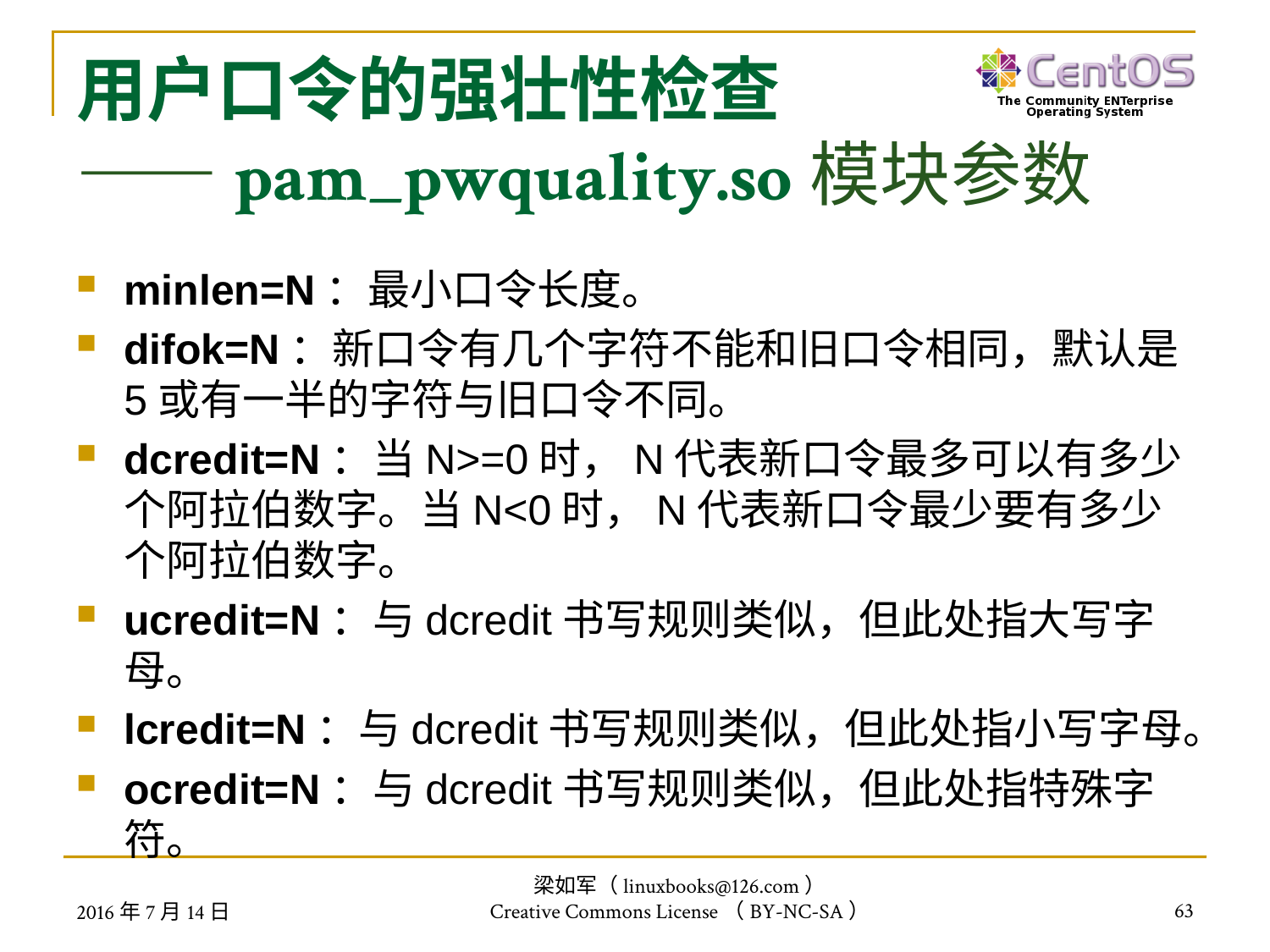

# 用户口令的强壮性检查 ——pam_pwquality.so模块参数
minlen=N：最小口令长度。
difok=N：新口令有几个字符不能和旧口令相同，默认是5或有一半的字符与旧口令不同。
dcredit=N：当N>=0时，N代表新口令最多可以有多少个阿拉伯数字。当N<0时，N代表新口令最少要有多少个阿拉伯数字。
ucredit=N：与dcredit书写规则类似，但此处指大写字母。
lcredit=N：与dcredit书写规则类似，但此处指小写字母。
ocredit=N：与dcredit书写规则类似，但此处指特殊字符。
梁如军（linuxbooks@126.com）
Creative Commons License（BY-NC-SA）
2016年7月14日
63